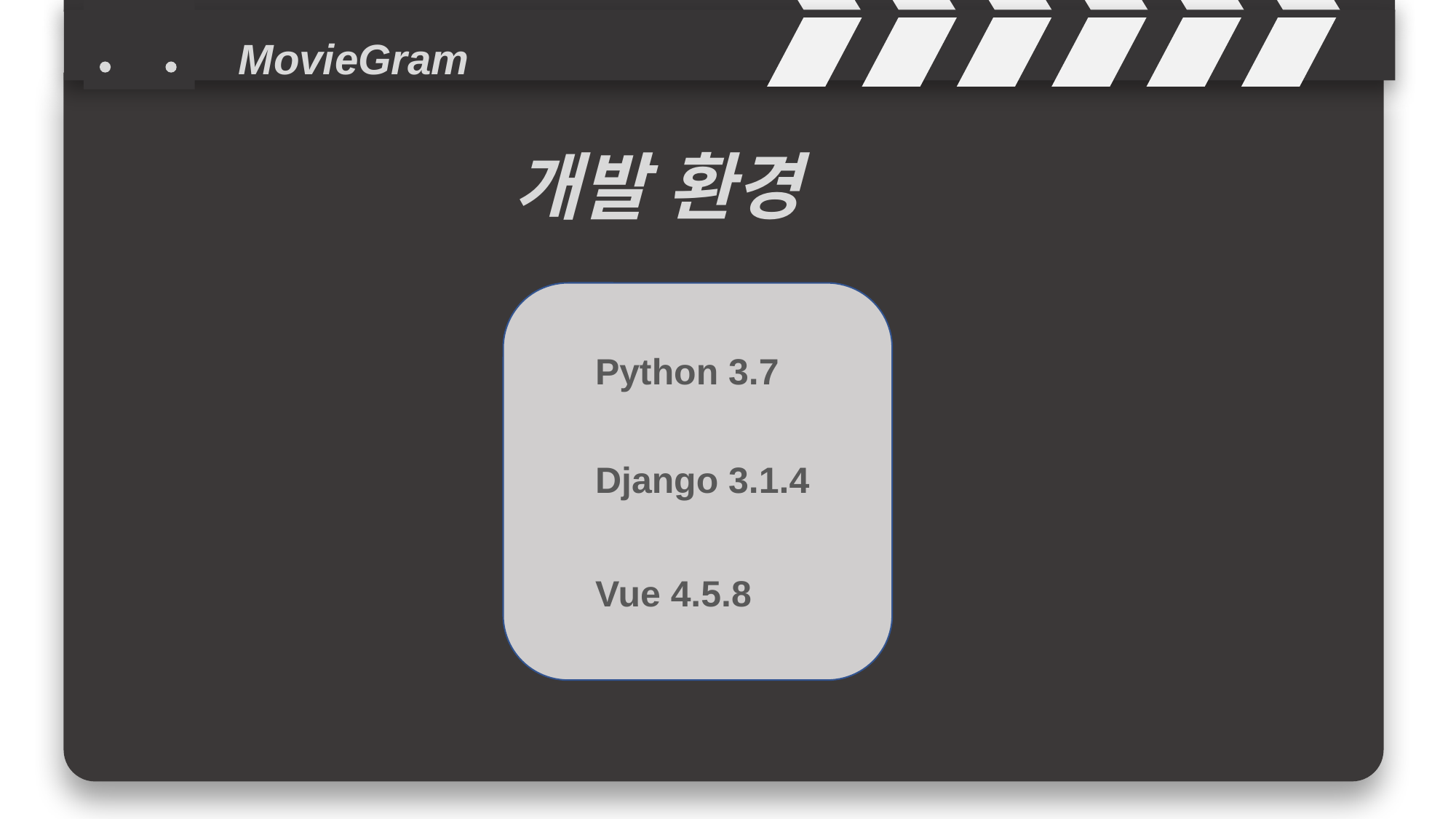

MovieGram

개발 환경

Python 3.7
Django 3.1.4
Vue 4.5.8